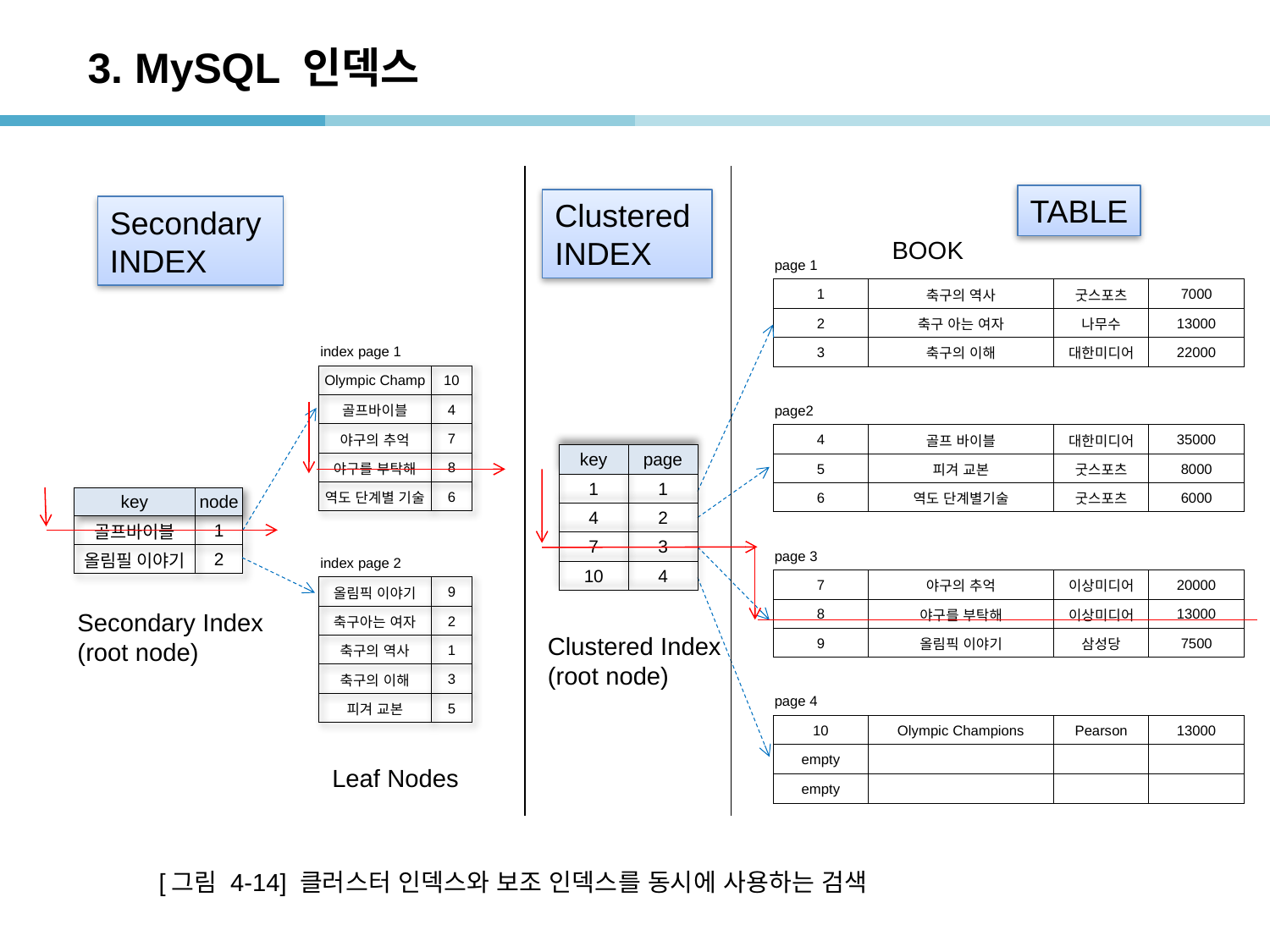

# 3. MySQL 인덱스
TABLE
Clustered
INDEX
Secondary
INDEX
BOOK
| page 1 |  |  |  |
| --- | --- | --- | --- |
| 1 | 축구의 역사 | 굿스포츠 | 7000 |
| 2 | 축구 아는 여자 | 나무수 | 13000 |
| 3 | 축구의 이해 | 대한미디어 | 22000 |
|  |  |  |  |
| page2 |  |  |  |
| 4 | 골프 바이블 | 대한미디어 | 35000 |
| 5 | 피겨 교본 | 굿스포츠 | 8000 |
| 6 | 역도 단계별기술 | 굿스포츠 | 6000 |
|  |  |  |  |
| page 3 |  |  |  |
| 7 | 야구의 추억 | 이상미디어 | 20000 |
| 8 | 야구를 부탁해 | 이상미디어 | 13000 |
| 9 | 올림픽 이야기 | 삼성당 | 7500 |
|  |  |  |  |
| page 4 |  |  |  |
| 10 | Olympic Champions | Pearson | 13000 |
| empty |  |  |  |
| empty |  |  |  |
| index page 1 |  |
| --- | --- |
| Olympic Champ | 10 |
| 골프바이블 | 4 |
| 야구의 추억 | 7 |
| 야구를 부탁해 | 8 |
| 역도 단계별 기술 | 6 |
|  |  |
| index page 2 |  |
| 올림픽 이야기 | 9 |
| 축구아는 여자 | 2 |
| 축구의 역사 | 1 |
| 축구의 이해 | 3 |
| 피겨 교본 | 5 |
| key | page |
| --- | --- |
| 1 | 1 |
| 4 | 2 |
| 7 | 3 |
| 10 | 4 |
| key | node |
| --- | --- |
| 골프바이블 | 1 |
| 올림필 이야기 | 2 |
Secondary Index
(root node)
Clustered Index
(root node)
Leaf Nodes
[그림 4-14] 클러스터 인덱스와 보조 인덱스를 동시에 사용하는 검색